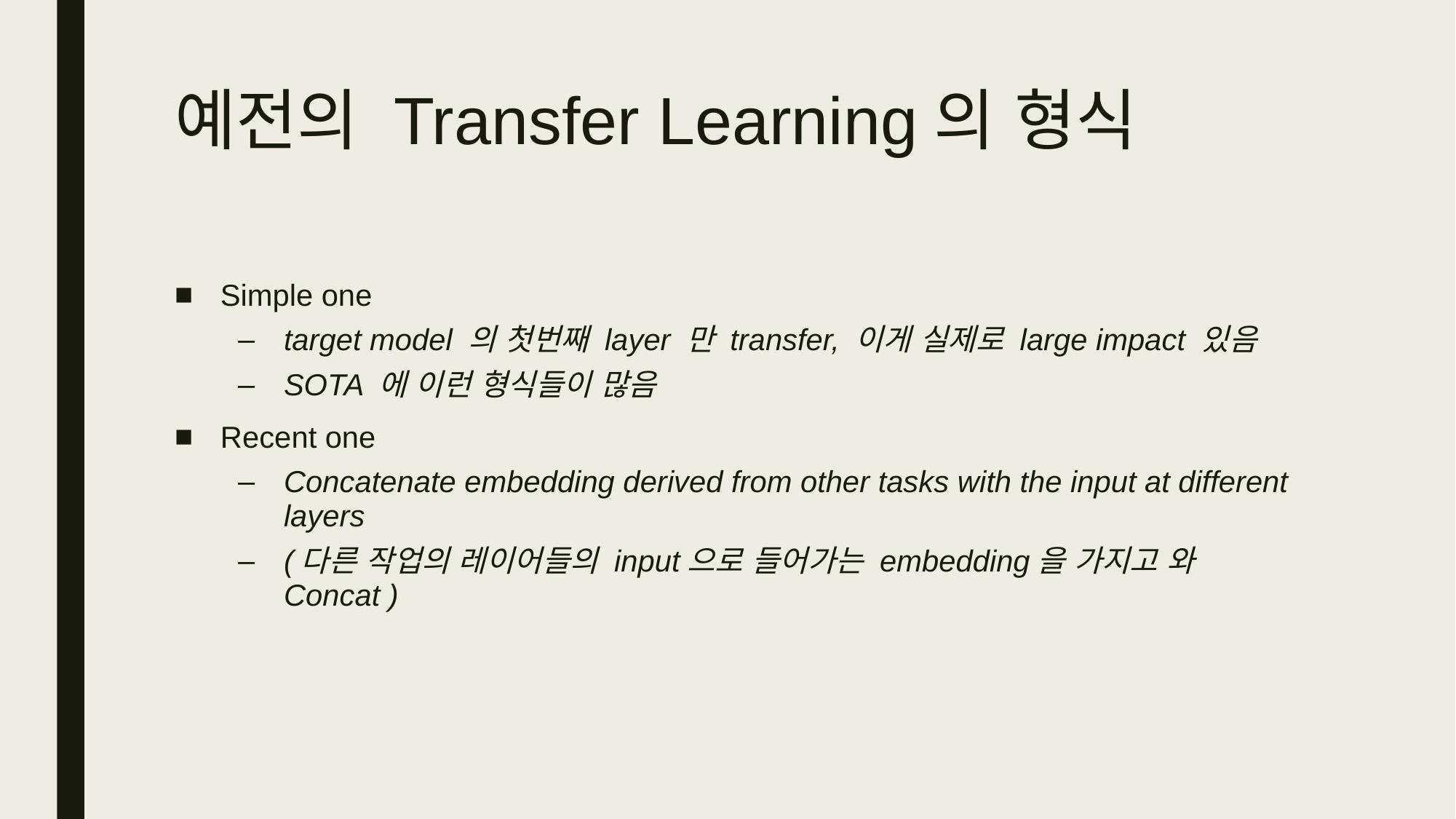

# 예전의 Transfer Learning의 형식
Simple one
target model 의 첫번째 layer 만 transfer, 이게 실제로 large impact 있음
SOTA 에 이런 형식들이 많음
Recent one
Concatenate embedding derived from other tasks with the input at different layers
(다른 작업의 레이어들의 input으로 들어가는 embedding을 가지고 와  Concat )